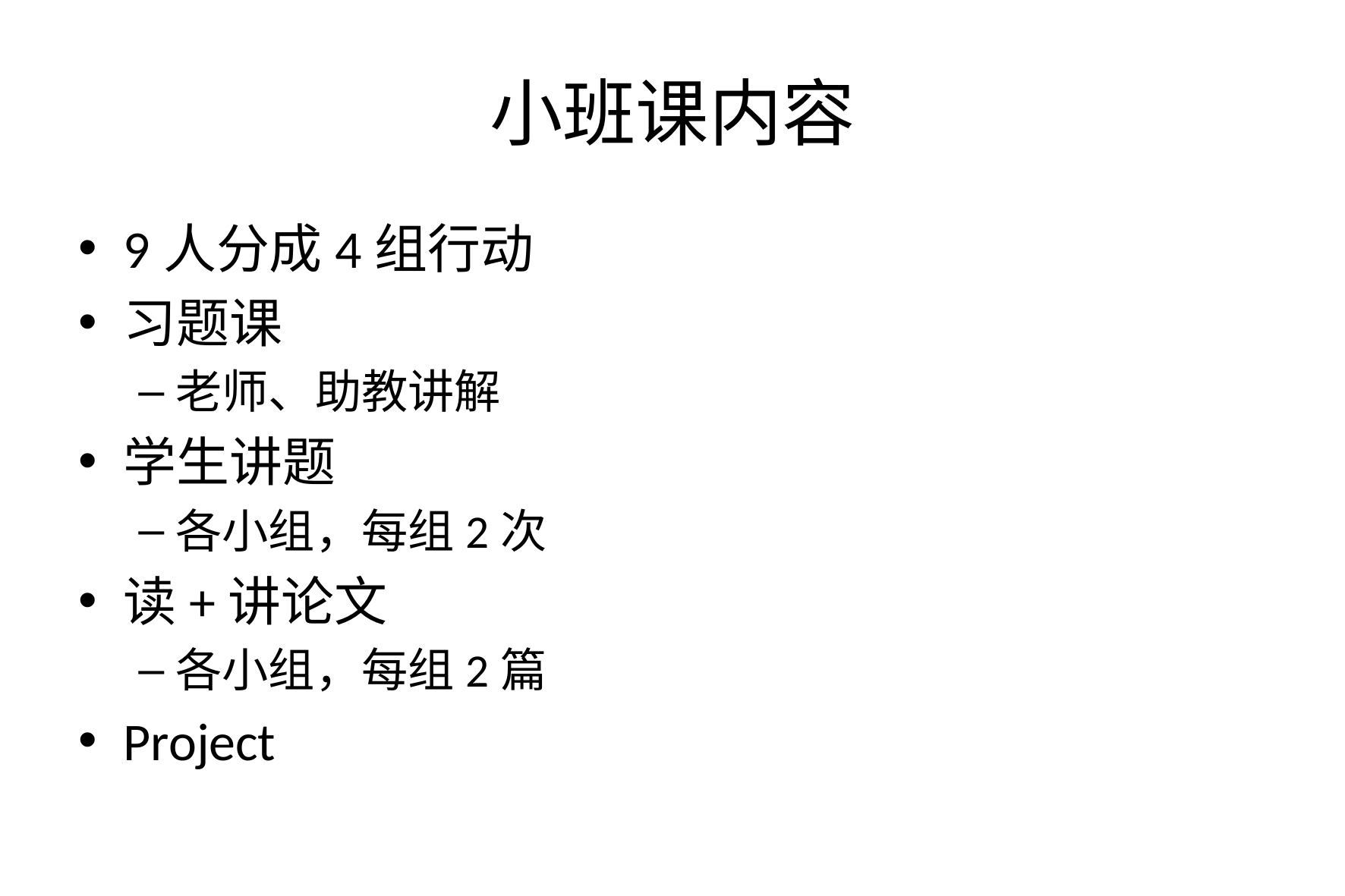

# 小班课内容
9人分成4组行动
习题课
老师、助教讲解
学生讲题
各小组，每组2次
读+讲论文
各小组，每组2篇
Project